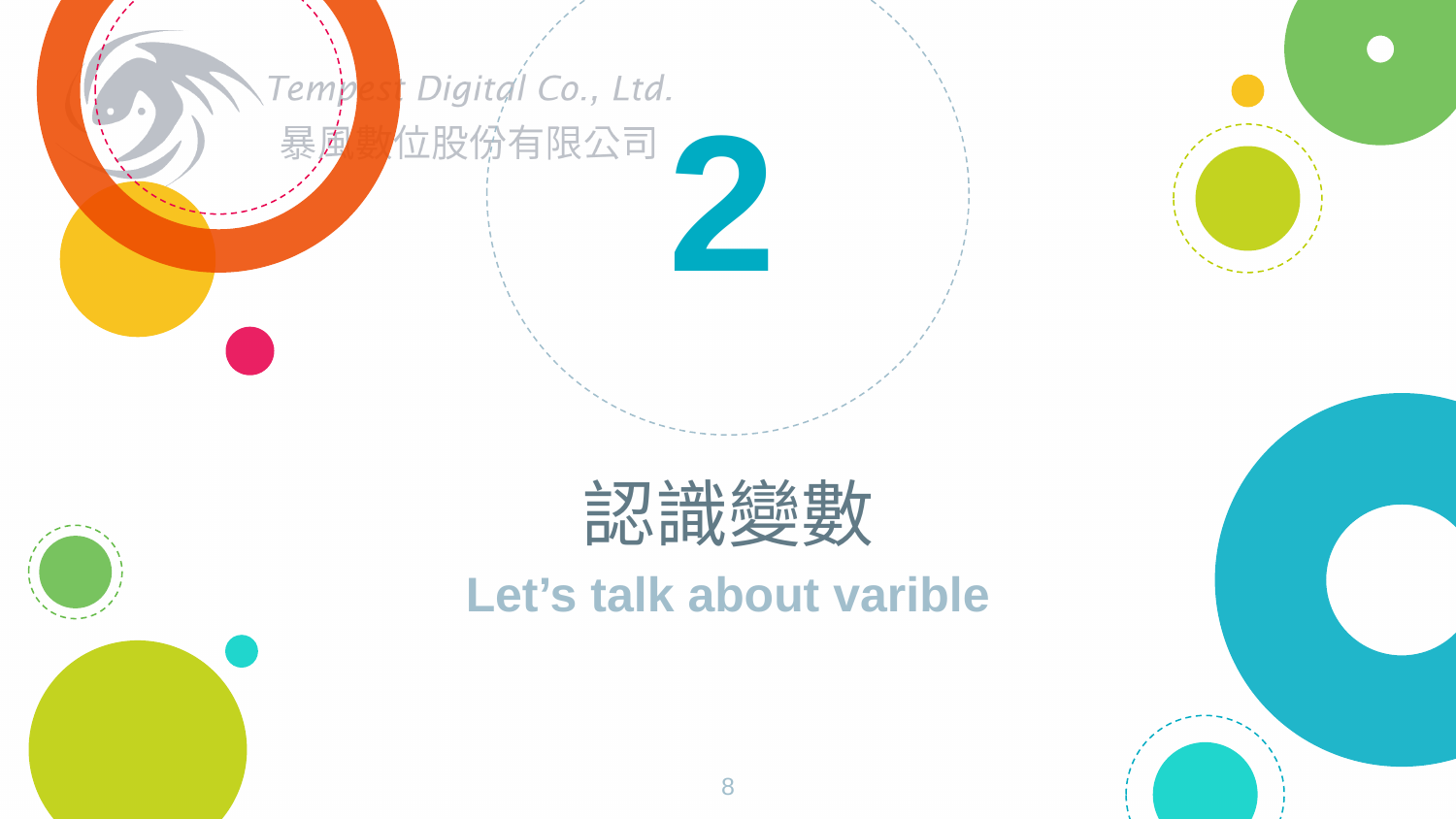

2
# 認識變數
Let’s talk about varible
8